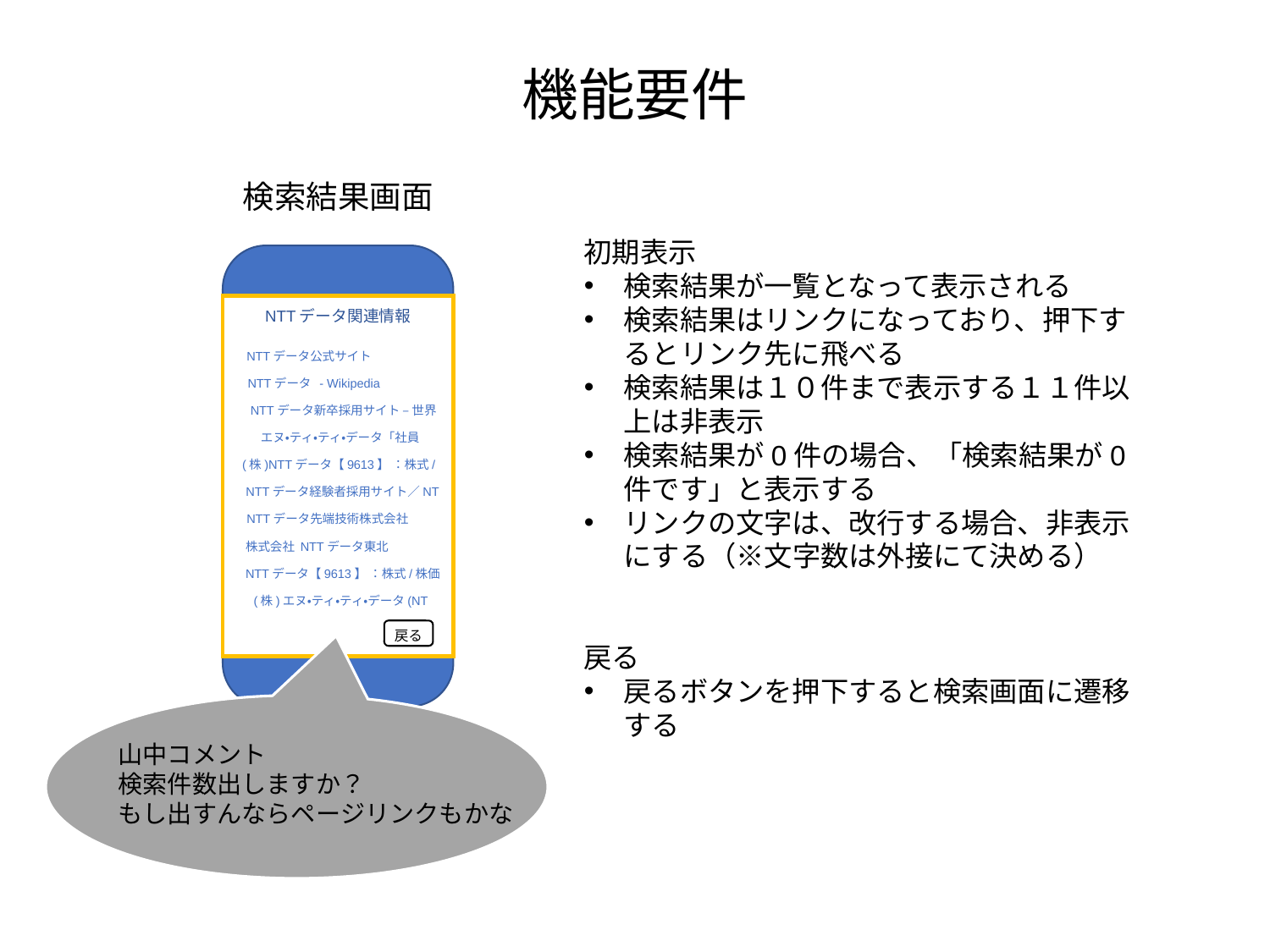

機能要件
検索結果画面
初期表示
検索結果が一覧となって表示される
検索結果はリンクになっており、押下するとリンク先に飛べる
検索結果は１０件まで表示する１１件以上は非表示
検索結果が0件の場合、「検索結果が0件です」と表示する
リンクの文字は、改行する場合、非表示にする（※文字数は外接にて決める）

戻る
戻るボタンを押下すると検索画面に遷移する

NTTデータ関連情報
NTTデータ公式サイト
NTTデータ  - Wikipedia
NTTデータ新卒採用サイト – 世界
エヌ・ティ・ティ・データ「社員
(株)NTTデータ【9613】 ：株式/
NTTデータ経験者採用サイト／NT
NTTデータ先端技術株式会社
株式会社 NTTデータ東北
NTTデータ【9613】 ：株式/株価
(株)エヌ・ティ・ティ・データ(NT
戻る

山中コメント
検索件数出しますか？
もし出すんならページリンクもかな